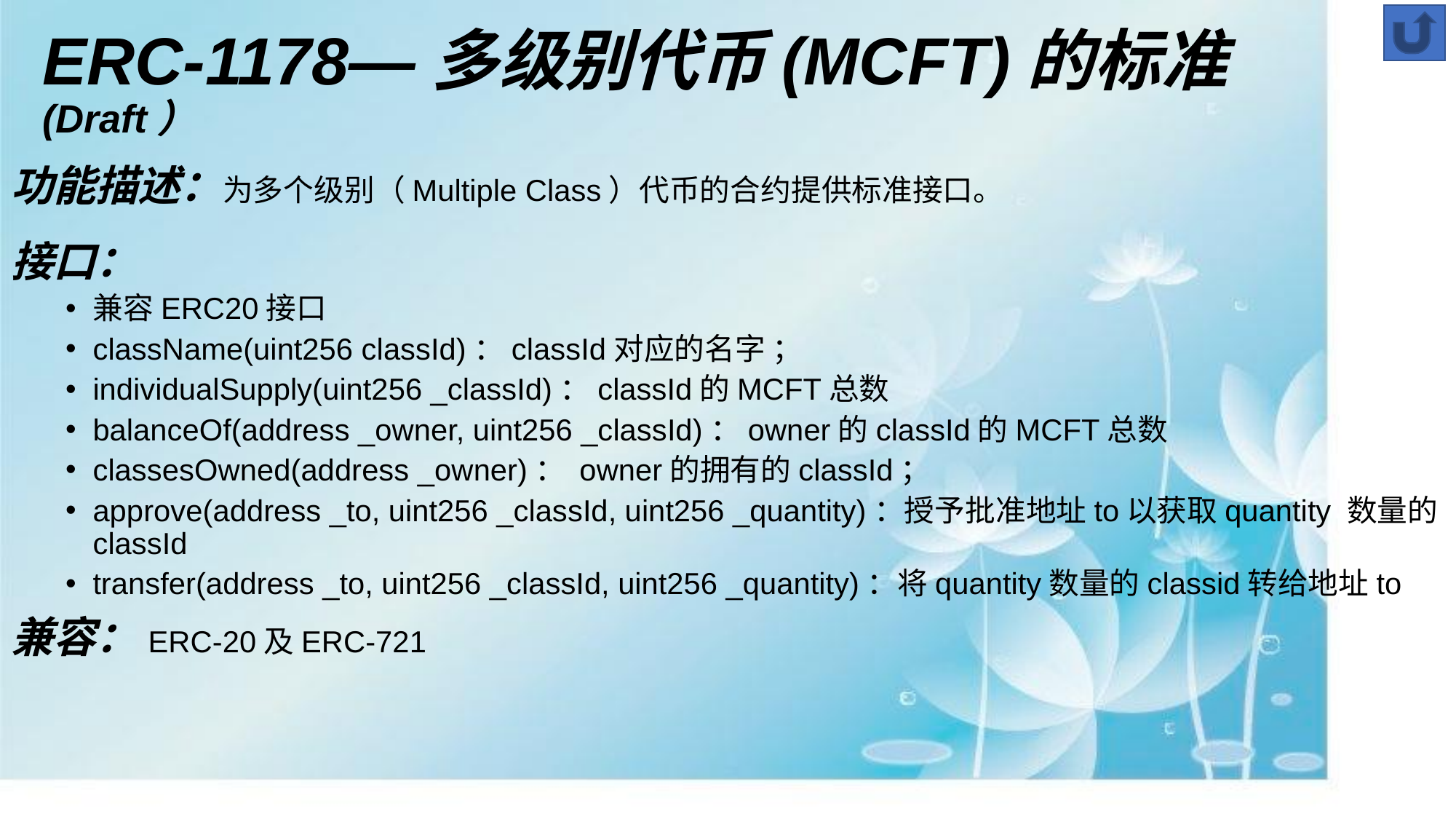

# ERC-1178—多级别代币(MCFT)的标准 (Draft）

功能描述：为多个级别（Multiple Class）代币的合约提供标准接口。
接口：
兼容ERC20接口
className(uint256 classId)：classId对应的名字 ；
individualSupply(uint256 _classId)：classId的MCFT总数
balanceOf(address _owner, uint256 _classId)：owner的classId的MCFT总数
classesOwned(address _owner)： owner的拥有的classId；
approve(address _to, uint256 _classId, uint256 _quantity)：授予批准地址to以获取quantity 数量的classId
transfer(address _to, uint256 _classId, uint256 _quantity)：将quantity数量的classid转给地址to
兼容：ERC-20及ERC-721